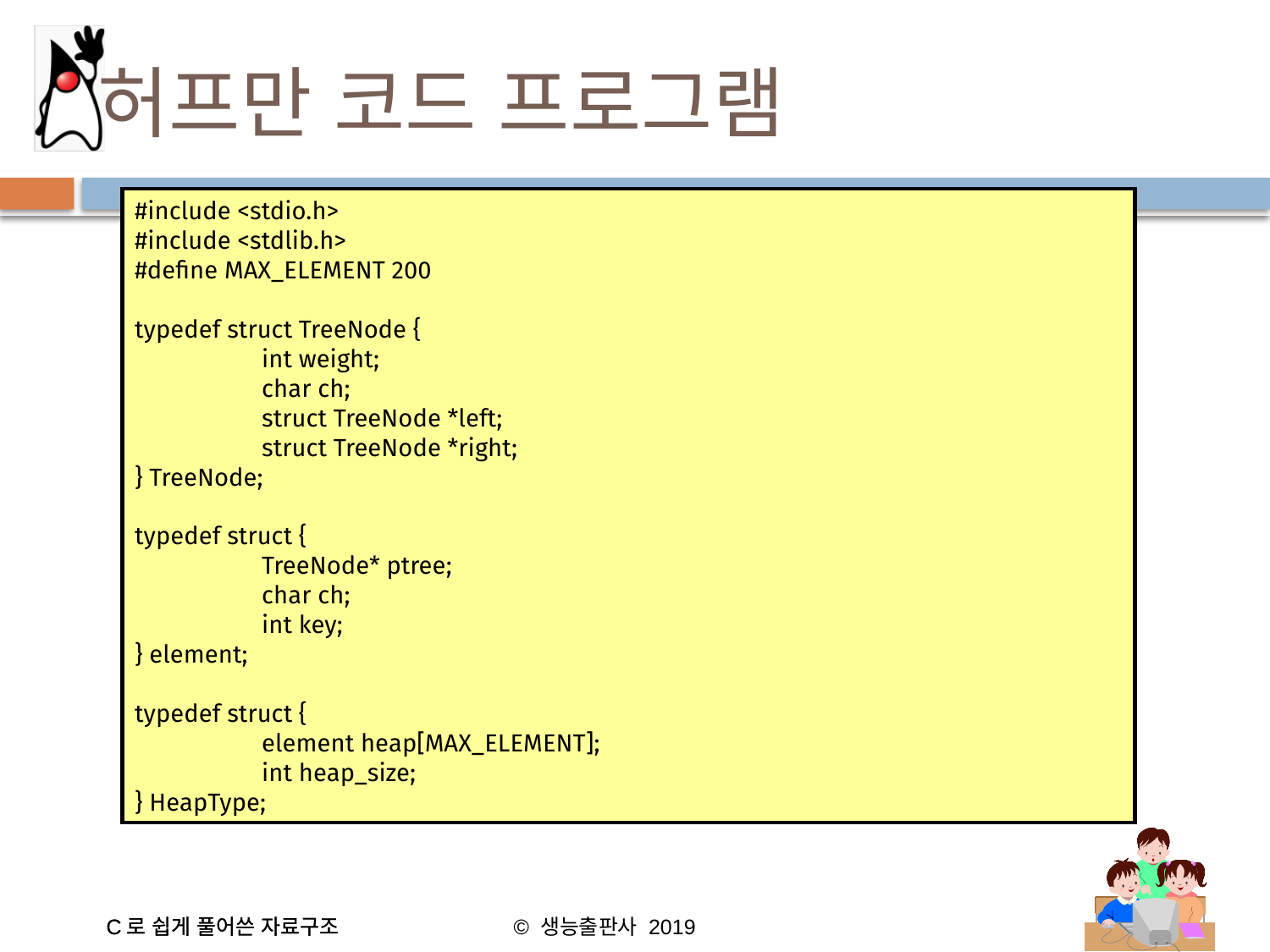

# 허프만 코드 프로그램
#include <stdio.h>
#include <stdlib.h>
#define MAX_ELEMENT 200

typedef struct TreeNode {
	int weight;
	char ch;
	struct TreeNode *left;
	struct TreeNode *right;
} TreeNode;

typedef struct {
	TreeNode* ptree;
	char ch;
	int key;
} element;

typedef struct {
	element heap[MAX_ELEMENT];
	int heap_size;
} HeapType;